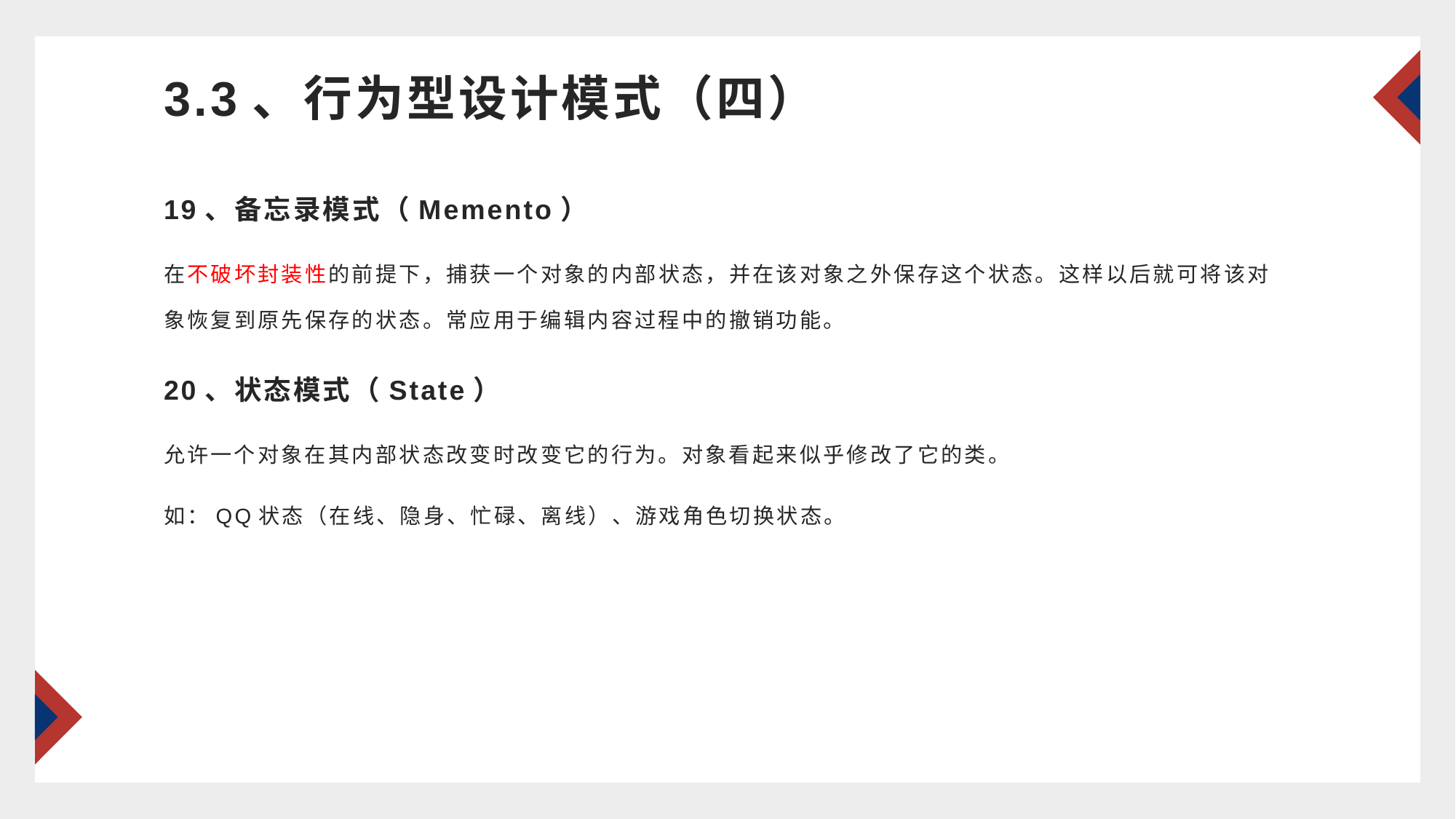

# 3.3、行为型设计模式（四）
19、备忘录模式（Memento）
在不破坏封装性的前提下，捕获一个对象的内部状态，并在该对象之外保存这个状态。这样以后就可将该对象恢复到原先保存的状态。常应用于编辑内容过程中的撤销功能。
20、状态模式（State）
允许一个对象在其内部状态改变时改变它的行为。对象看起来似乎修改了它的类。
如：QQ状态（在线、隐身、忙碌、离线）、游戏角色切换状态。